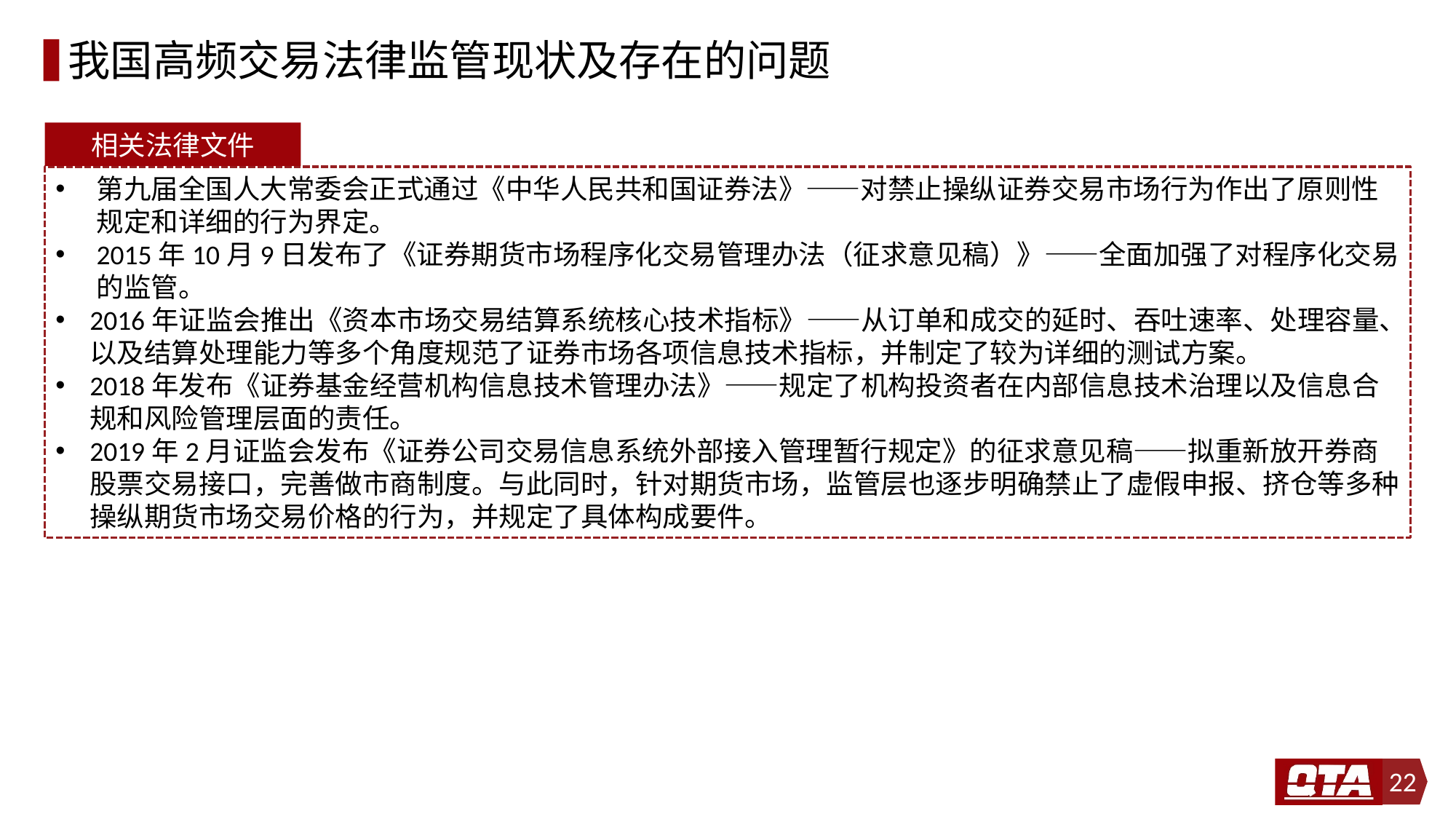

# 我国高频交易法律监管现状及存在的问题
相关法律文件
第九届全国人大常委会正式通过《中华人民共和国证券法》——对禁止操纵证券交易市场行为作出了原则性规定和详细的行为界定。
2015年10月9日发布了《证券期货市场程序化交易管理办法（征求意见稿）》——全面加强了对程序化交易的监管。
2016年证监会推出《资本市场交易结算系统核心技术指标》——从订单和成交的延时、吞吐速率、处理容量、以及结算处理能力等多个角度规范了证券市场各项信息技术指标，并制定了较为详细的测试方案。
2018年发布《证券基金经营机构信息技术管理办法》——规定了机构投资者在内部信息技术治理以及信息合规和风险管理层面的责任。
2019年2月证监会发布《证券公司交易信息系统外部接入管理暂行规定》的征求意见稿——拟重新放开券商股票交易接口，完善做市商制度。与此同时，针对期货市场，监管层也逐步明确禁止了虚假申报、挤仓等多种操纵期货市场交易价格的行为，并规定了具体构成要件。
22